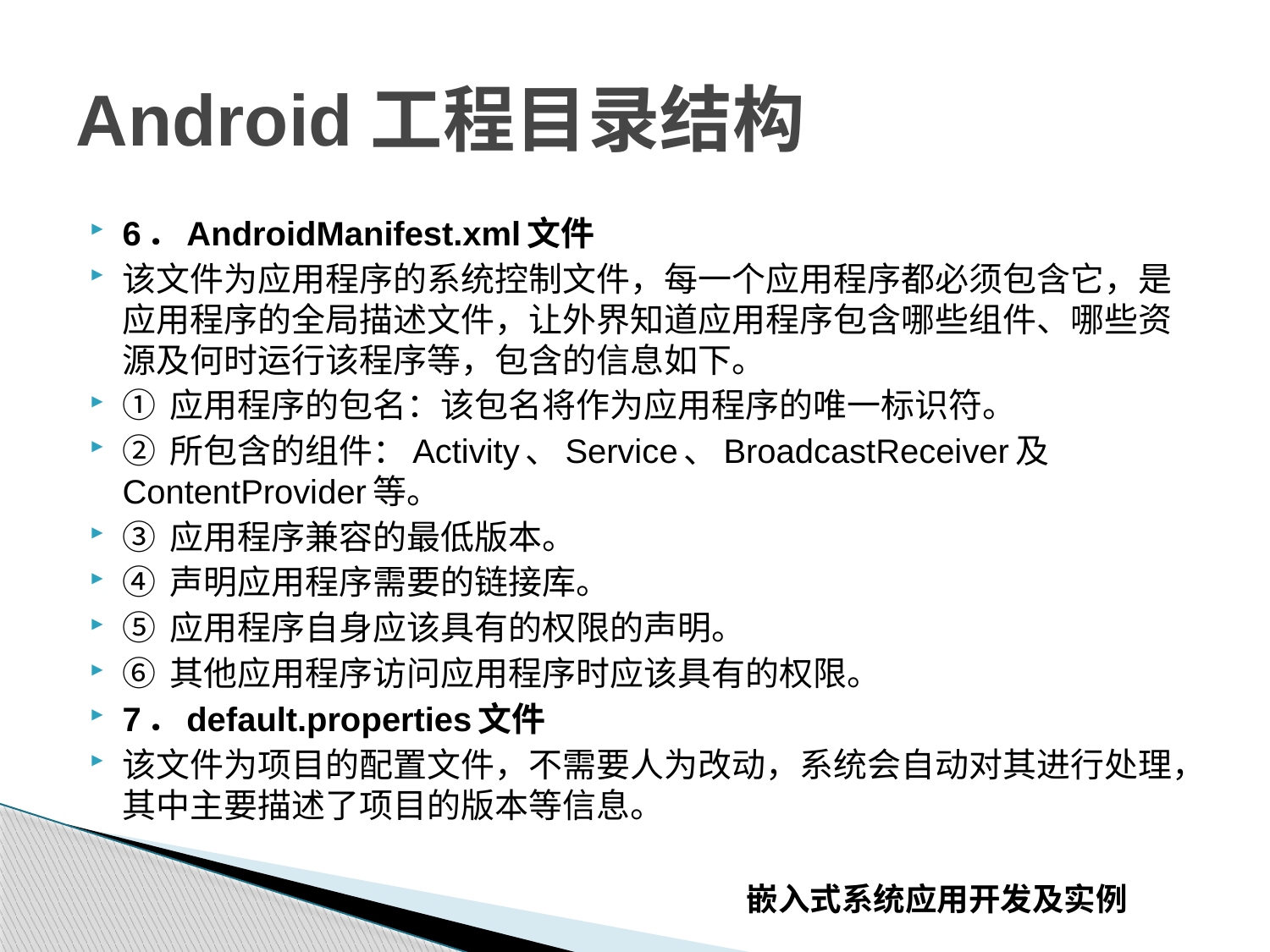

# Android工程目录结构
6．AndroidManifest.xml文件
该文件为应用程序的系统控制文件，每一个应用程序都必须包含它，是应用程序的全局描述文件，让外界知道应用程序包含哪些组件、哪些资源及何时运行该程序等，包含的信息如下。
① 应用程序的包名：该包名将作为应用程序的唯一标识符。
② 所包含的组件：Activity、Service、BroadcastReceiver及ContentProvider等。
③ 应用程序兼容的最低版本。
④ 声明应用程序需要的链接库。
⑤ 应用程序自身应该具有的权限的声明。
⑥ 其他应用程序访问应用程序时应该具有的权限。
7．default.properties文件
该文件为项目的配置文件，不需要人为改动，系统会自动对其进行处理，其中主要描述了项目的版本等信息。

嵌入式系统应用开发及实例